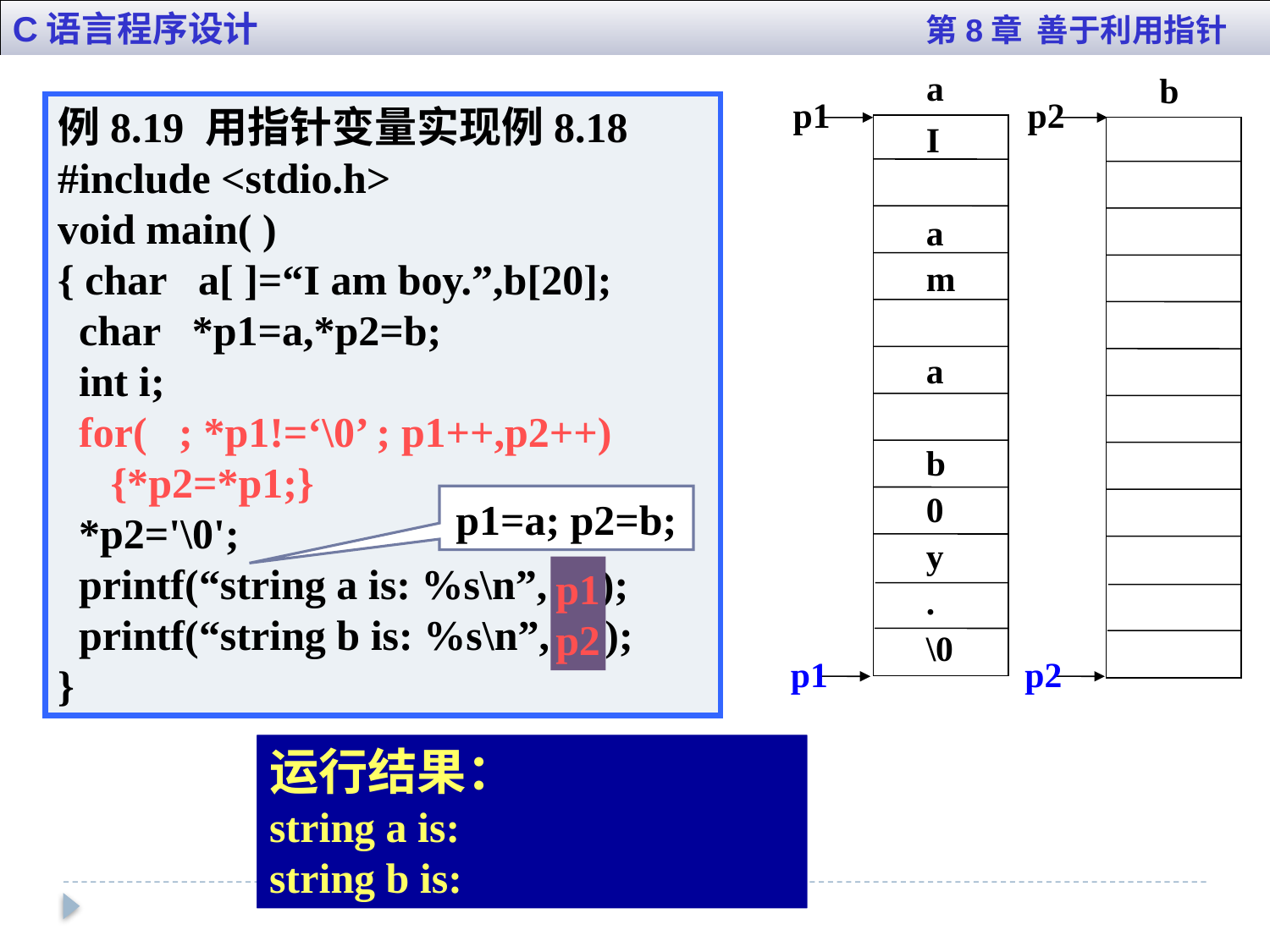

C语言程序设计                                                                                   第8章  善于利用指针
a
b
p1
p2
I

a

m

a

b

0

y

.

\0

例8.19 用指针变量实现例8.18
#include <stdio.h>
void main( )
{ char   a[ ]=“I am boy.”,b[20];
  char   *p1=a,*p2=b;
  int i;
  for(   ; *p1!=‘\0’ ; p1++,p2++)
     {*p2=*p1;}
  *p2='\0';
  printf(“string a is: %s\n”, a  );
  printf(“string b is: %s\n”, b  );
}
p1=a; p2=b;
p1
p2
p1
p2

运行结果：
string a is:
string b is:
运行结果：
string a is: I am boy.
string b is: I am boy.